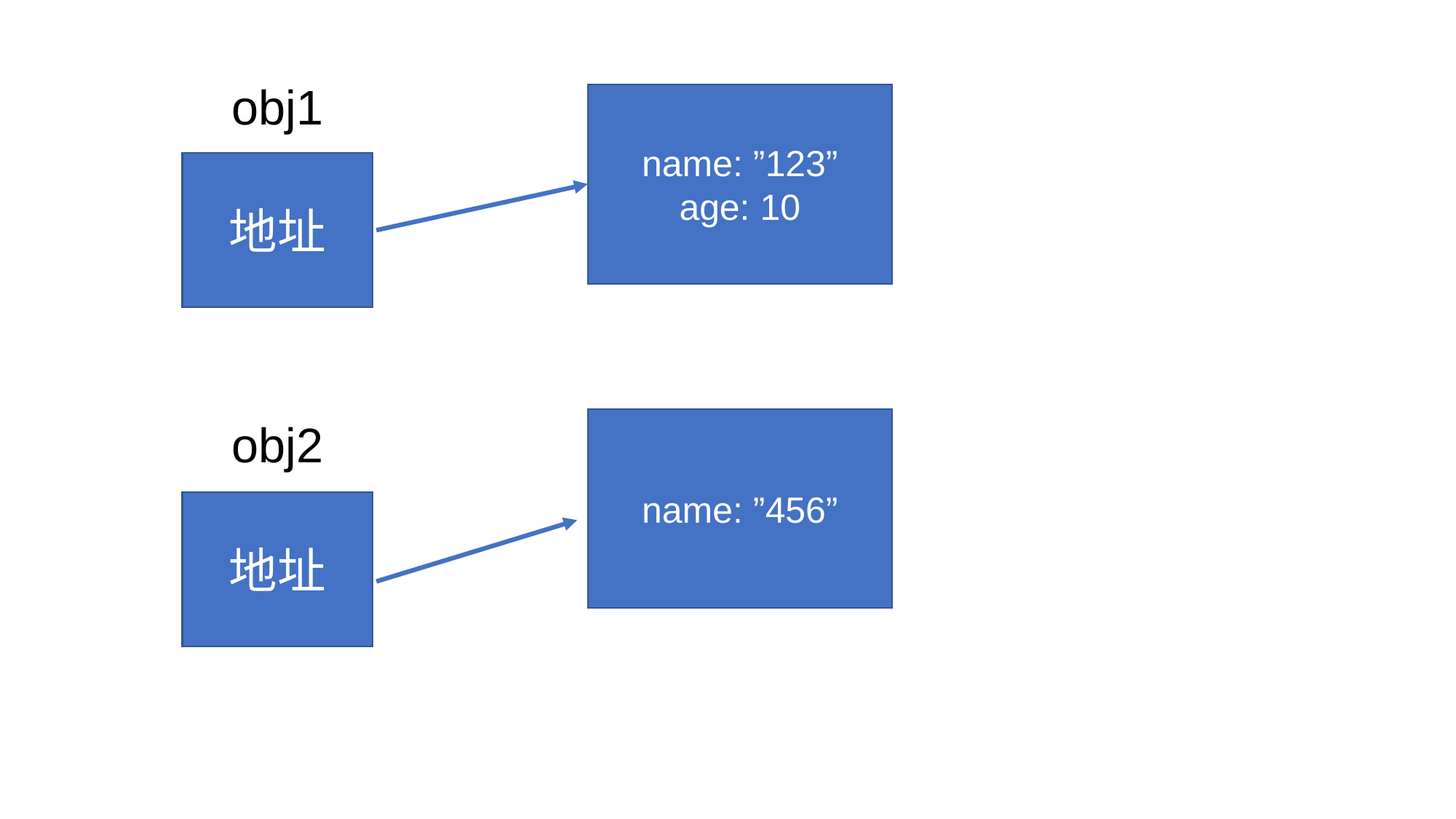

obj1
name: ”123”
age: 10
地址
obj2
name: ”456”
地址